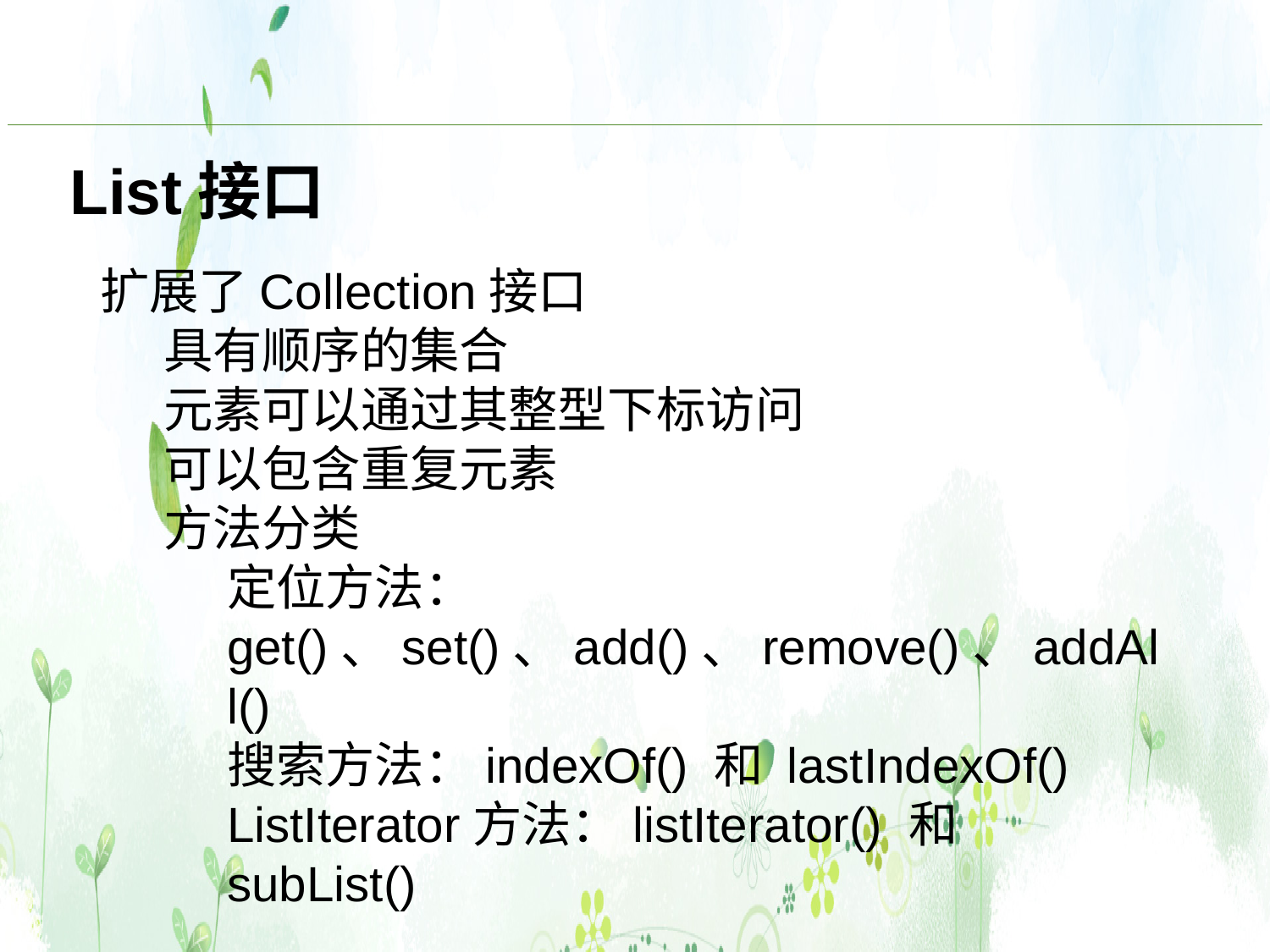

# List接口
扩展了Collection接口
具有顺序的集合
元素可以通过其整型下标访问
可以包含重复元素
方法分类
定位方法：get()、set()、add()、remove()、addAll()
搜索方法：indexOf() 和 lastIndexOf()
ListIterator方法：listIterator() 和 subList()